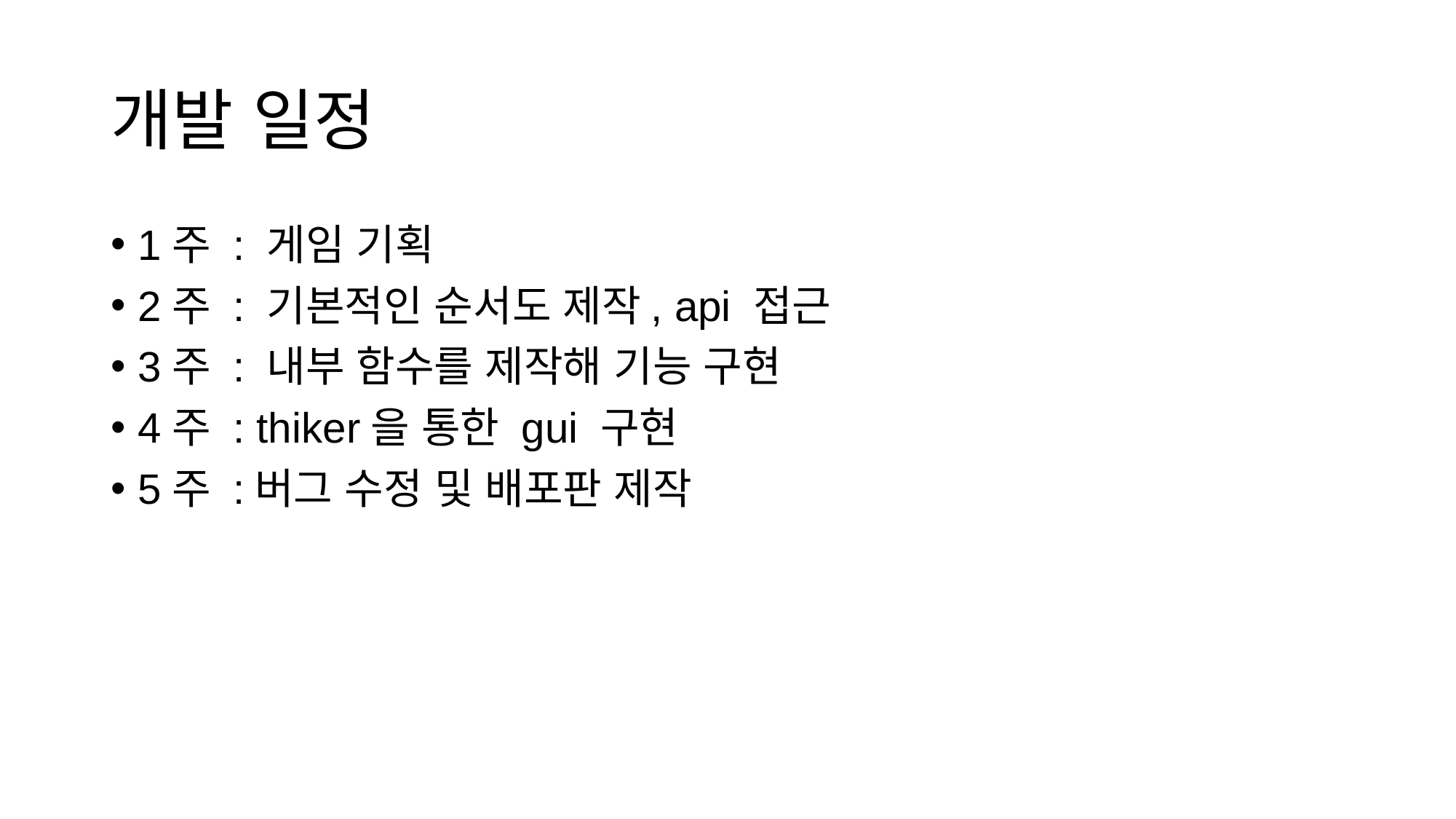

# 개발 일정
1주 : 게임 기획
2주 : 기본적인 순서도 제작, api 접근
3주 : 내부 함수를 제작해 기능 구현
4주 : thiker을 통한 gui 구현
5주 :버그 수정 및 배포판 제작